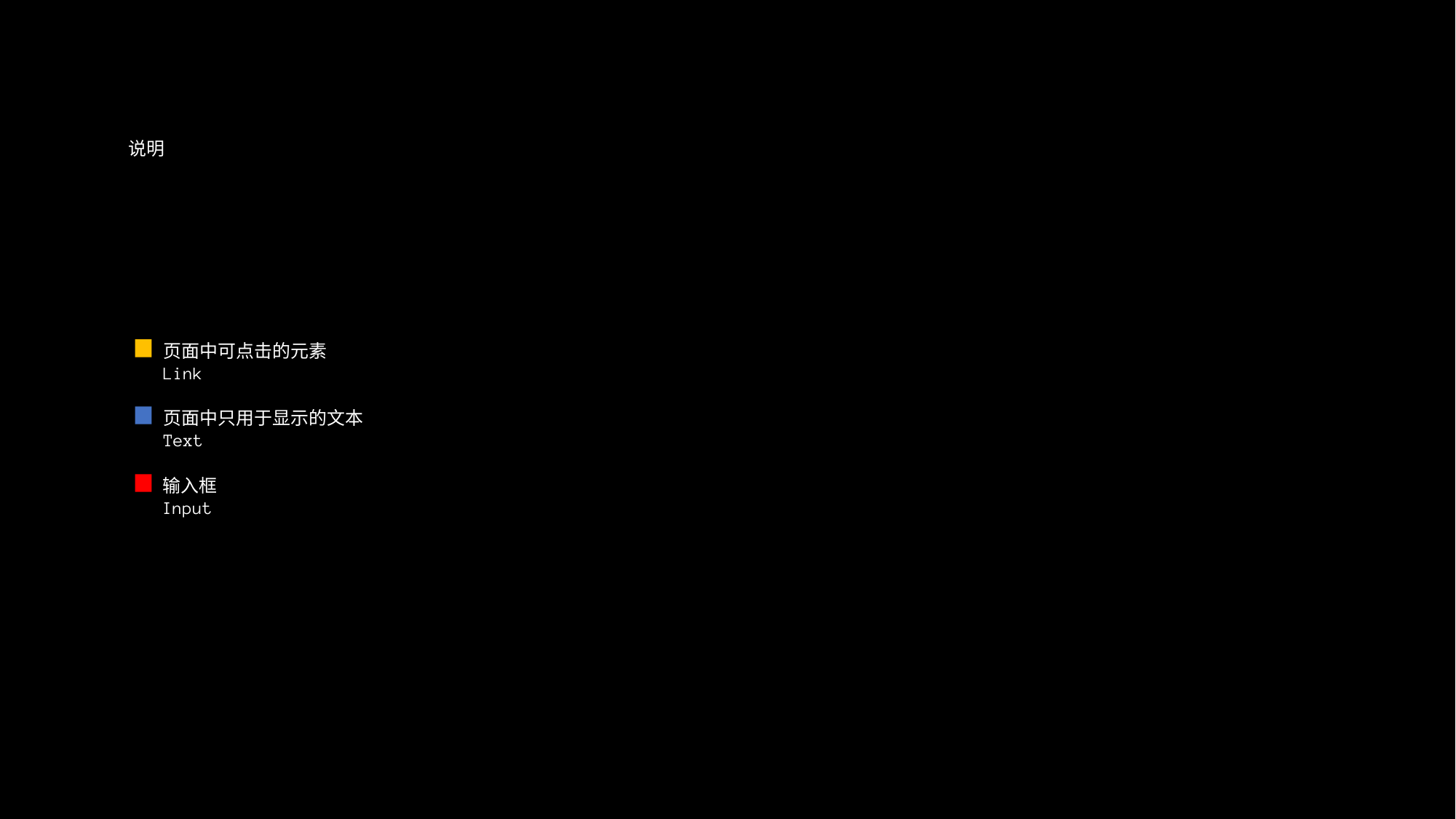

说明
页面中可点击的元素
Link

页面中只用于显示的文本
Text

输入框
Input